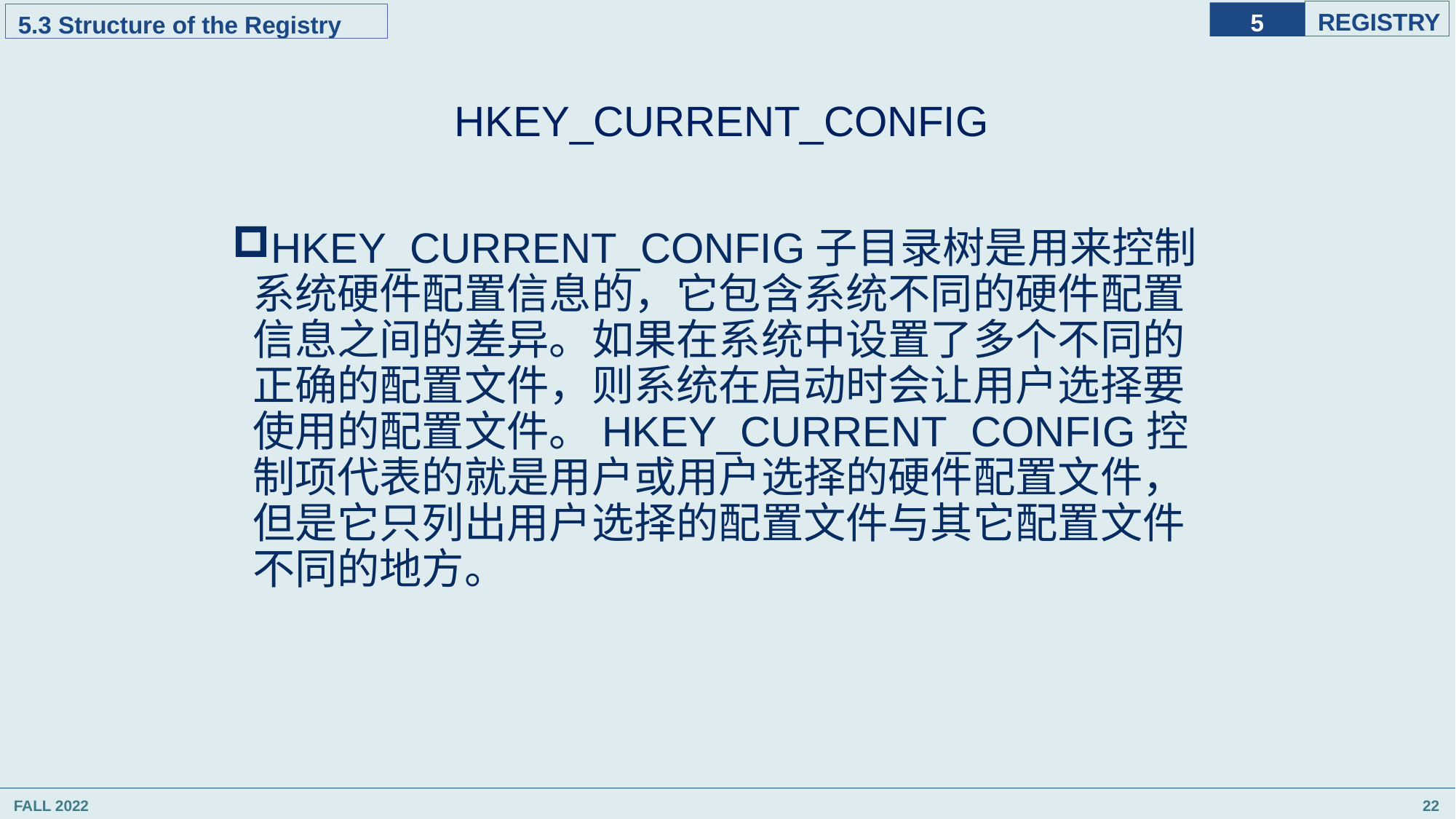

HKEY_CURRENT_CONFIG
HKEY_CURRENT_CONFIG子目录树是用来控制系统硬件配置信息的，它包含系统不同的硬件配置信息之间的差异。如果在系统中设置了多个不同的正确的配置文件，则系统在启动时会让用户选择要使用的配置文件。HKEY_CURRENT_CONFIG控制项代表的就是用户或用户选择的硬件配置文件，但是它只列出用户选择的配置文件与其它配置文件不同的地方。